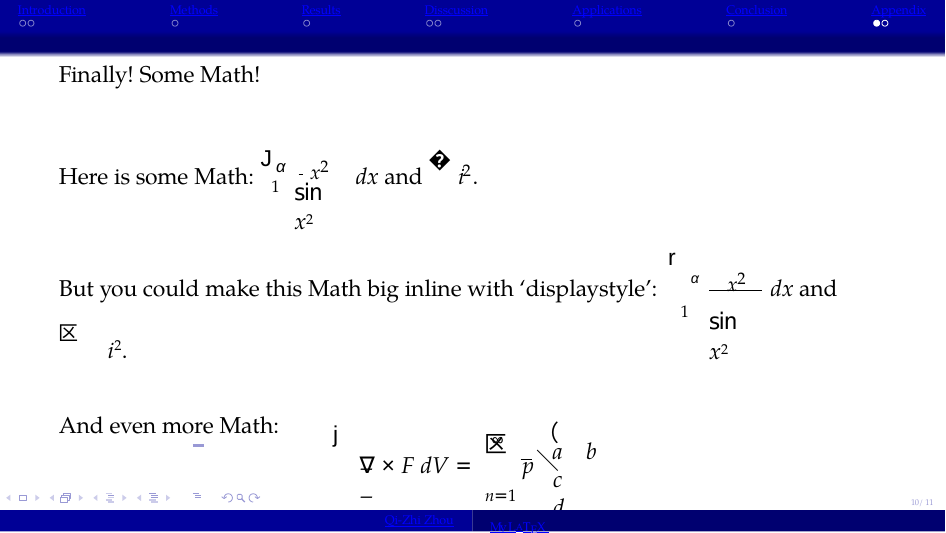

Introduction
Methods
Results
Disscussion
Applications
Conclusion
Appendix

Finally! Some Math!
x2
J
�
α
2
Here is some Math:
dx and	i .
1
sin x2
α	x2
sin x2
r
But you could make this Math big inline with ‘displaystyle’:
区i2.
dx and

1
And even more Math:
（	＼

j
∞
区
a	b
c	d
_	_
∇ × F dV =	p

n=1

10/ 11

Qi-Zhi Zhou
My LATEX slide